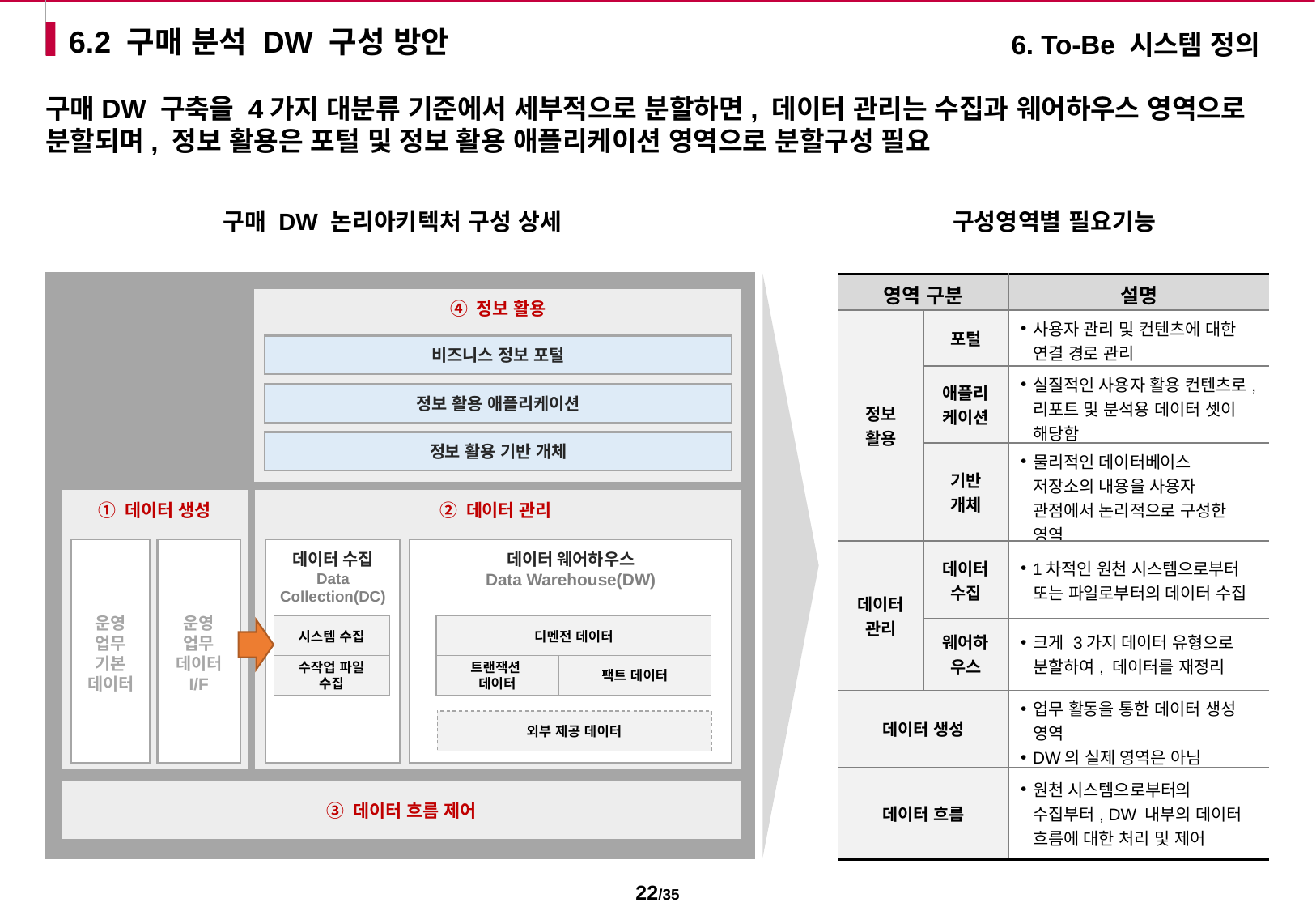

# 6.2 구매 분석 DW 구성 방안
6. To-Be 시스템 정의
구매DW 구축을 4가지 대분류 기준에서 세부적으로 분할하면, 데이터 관리는 수집과 웨어하우스 영역으로 분할되며, 정보 활용은 포털 및 정보 활용 애플리케이션 영역으로 분할구성 필요
구매 DW 논리아키텍처 구성 상세
구성영역별 필요기능

④ 정보 활용
비즈니스 정보 포털
정보 활용 애플리케이션
정보 활용 기반 개체
① 데이터 생성
② 데이터 관리
데이터 수집
Data Collection(DC)
데이터 웨어하우스
Data Warehouse(DW)
운영 업무 기본 데이터
운영 업무 데이터 I/F
시스템 수집
디멘전 데이터
수작업 파일 수집
트랜잭션
데이터
팩트 데이터
외부 제공 데이터
③ 데이터 흐름 제어
| 영역 구분 |  | 설명 |
| --- | --- | --- |
| 정보 활용 | 포털 | 사용자 관리 및 컨텐츠에 대한 연결 경로 관리 |
|  | 애플리케이션 | 실질적인 사용자 활용 컨텐츠로, 리포트 및 분석용 데이터 셋이 해당함 |
|  | 기반 개체 | 물리적인 데이터베이스 저장소의 내용을 사용자 관점에서 논리적으로 구성한 영역 |
| 데이터 관리 | 데이터 수집 | 1차적인 원천 시스템으로부터 또는 파일로부터의 데이터 수집 |
|  | 웨어하우스 | 크게 3가지 데이터 유형으로 분할하여, 데이터를 재정리 |
| 데이터 생성 |  | 업무 활동을 통한 데이터 생성 영역 DW의 실제 영역은 아님 |
| 데이터 흐름 |  | 원천 시스템으로부터의 수집부터, DW 내부의 데이터 흐름에 대한 처리 및 제어 |